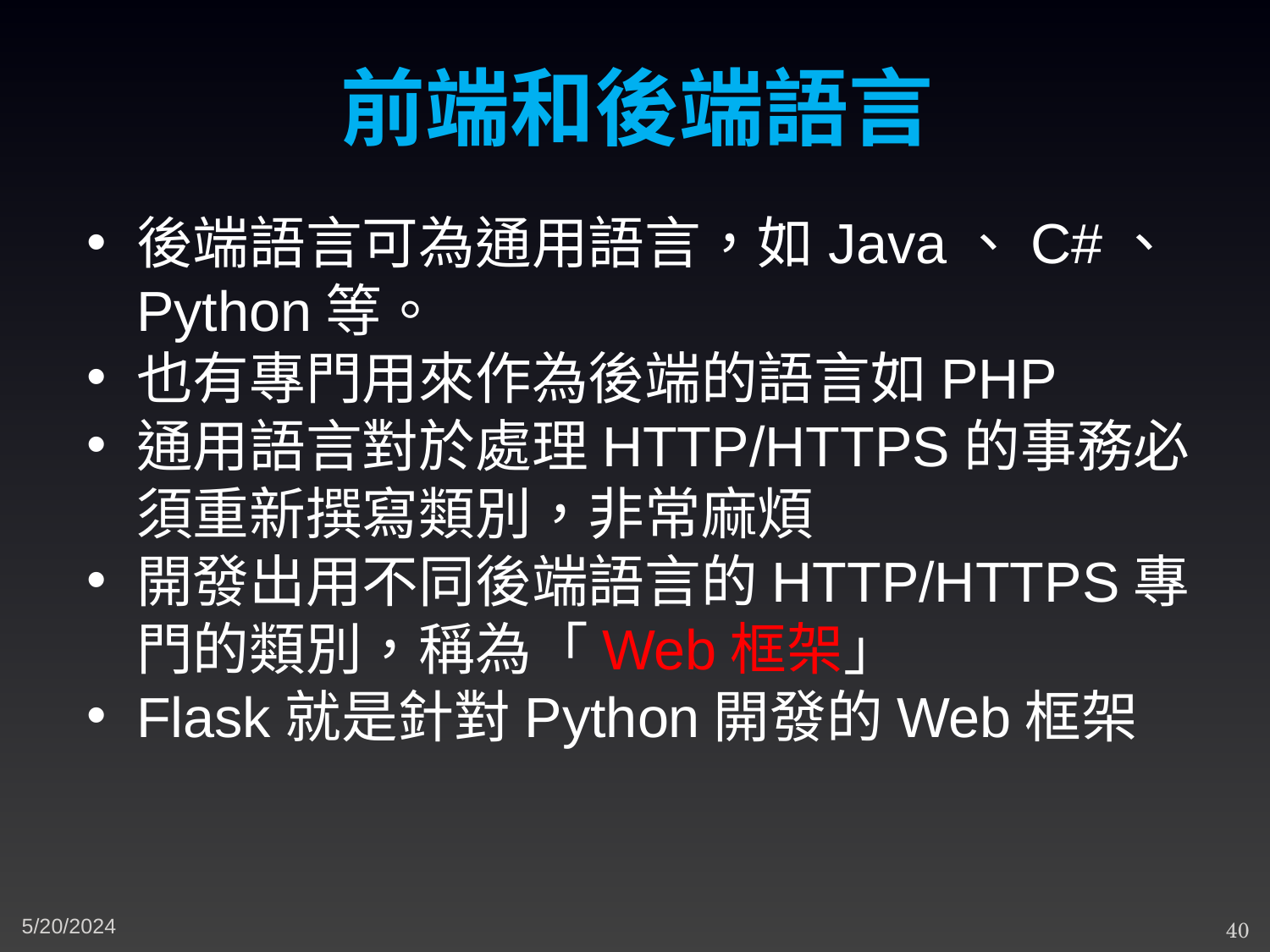

前端和後端語言
後端語言可為通用語言，如Java、C#、Python等。
也有專門用來作為後端的語言如PHP
通用語言對於處理HTTP/HTTPS的事務必須重新撰寫類別，非常麻煩
開發出用不同後端語言的HTTP/HTTPS專門的類別，稱為「Web框架」
Flask就是針對Python開發的Web框架
5/20/2024
40